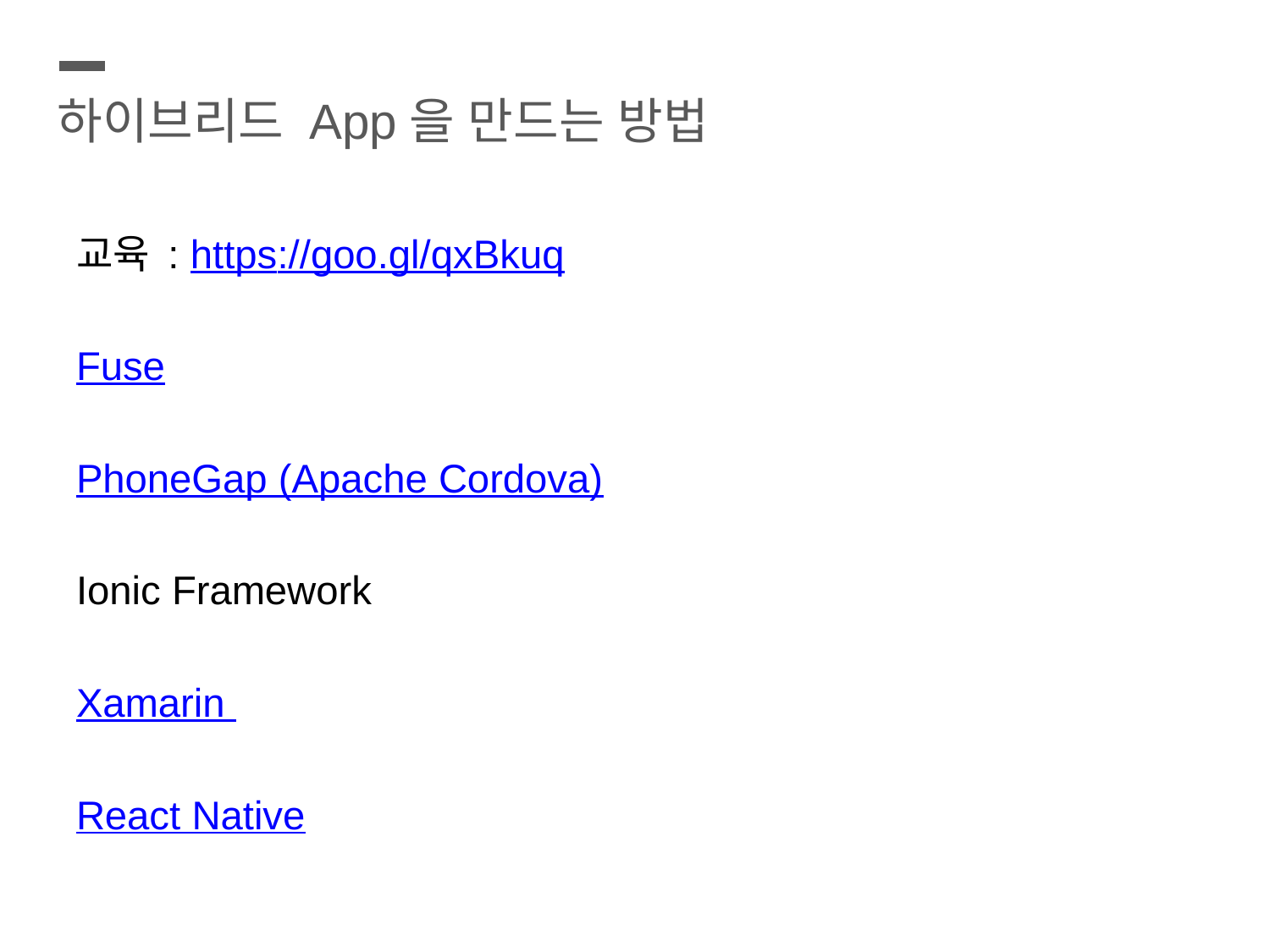

하이브리드 App을 만드는 방법
교육 : https://goo.gl/qxBkuq

Fuse

PhoneGap (Apache Cordova)

Ionic Framework

Xamarin

React Native